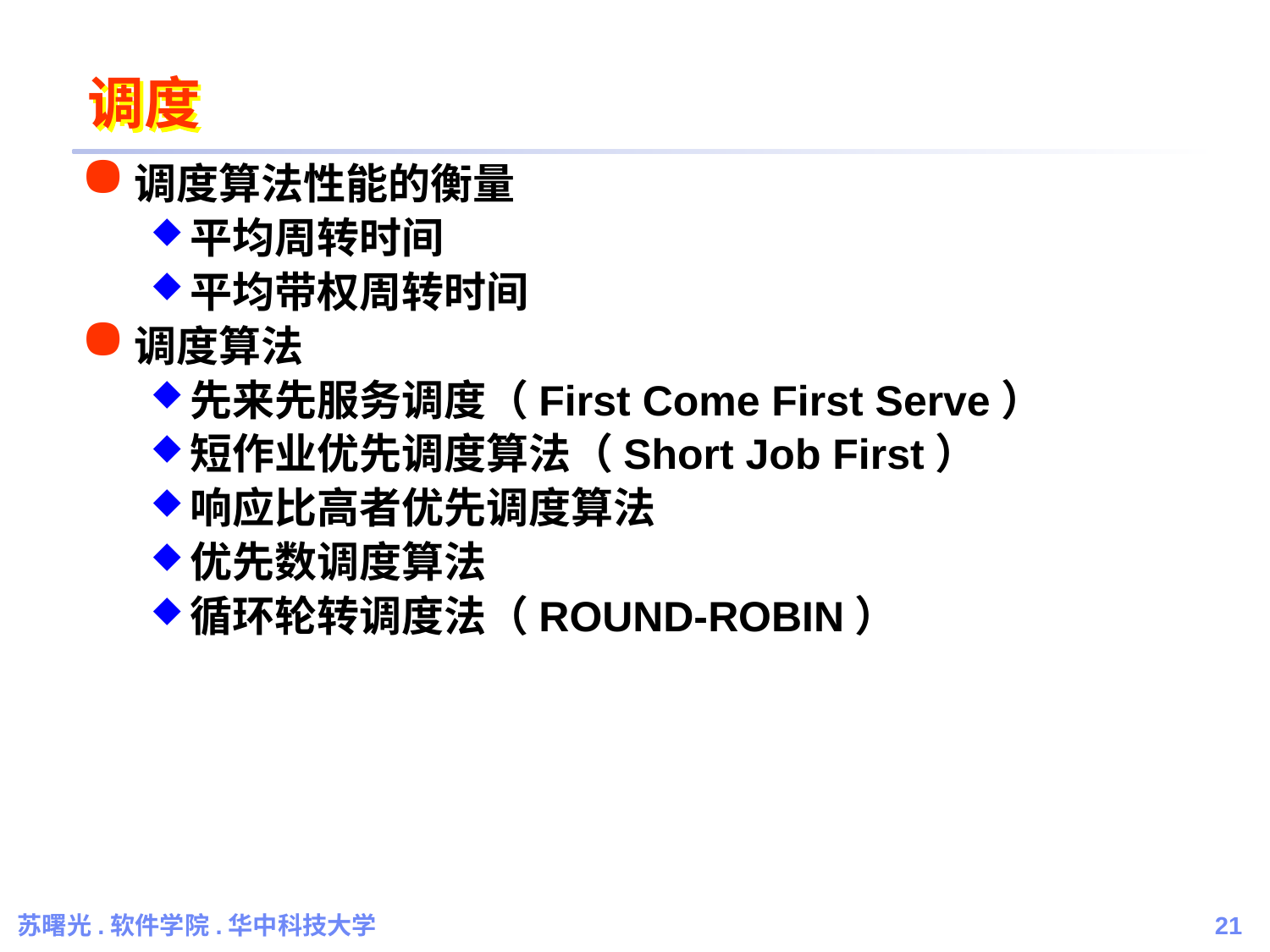

# 调度
调度算法性能的衡量
平均周转时间
平均带权周转时间
调度算法
先来先服务调度（First Come First Serve）
短作业优先调度算法（Short Job First）
响应比高者优先调度算法
优先数调度算法
循环轮转调度法（ROUND-ROBIN）
苏曙光.软件学院.华中科技大学
21